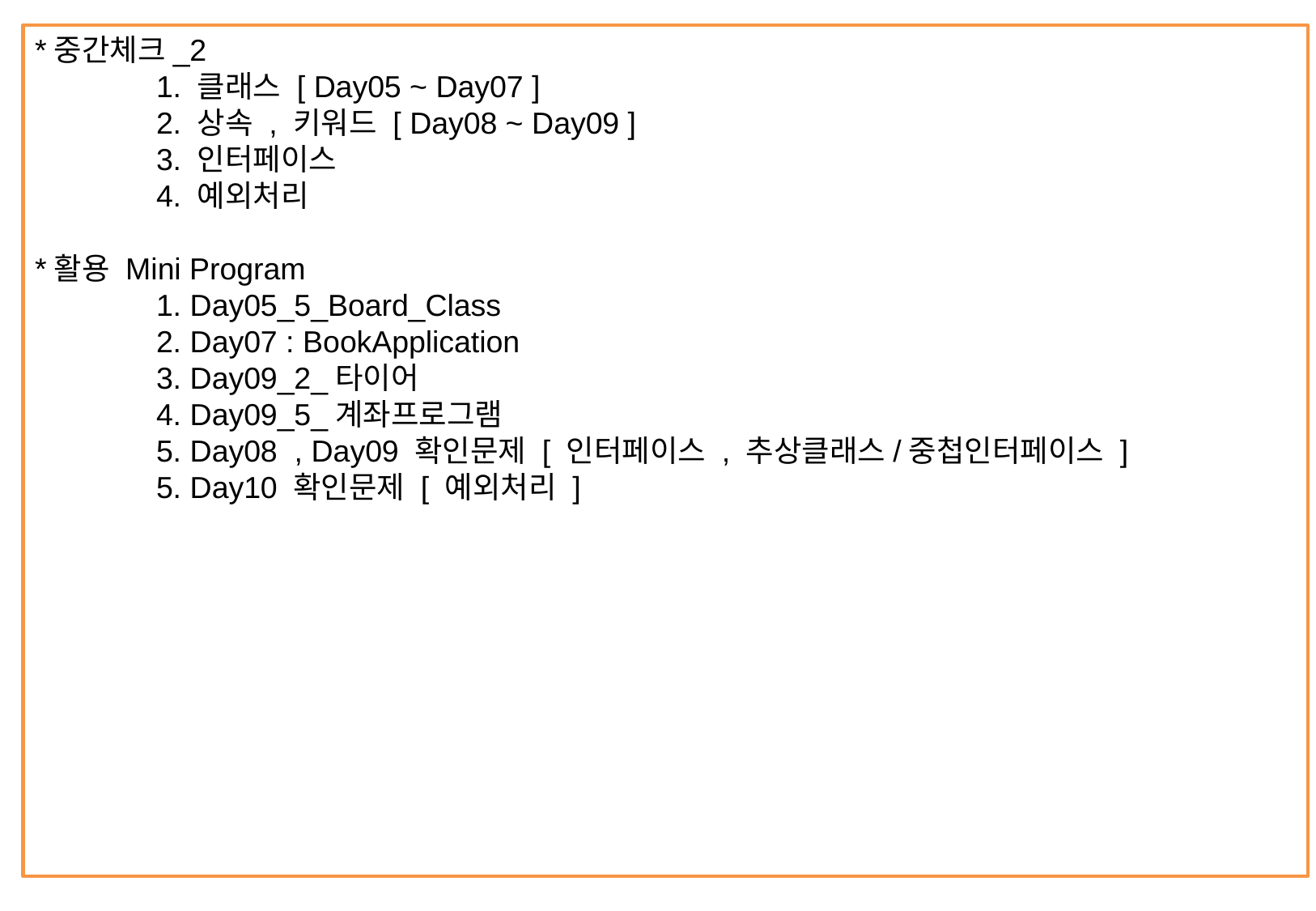

*중간체크_2
	1. 클래스 [ Day05 ~ Day07 ]
	2. 상속 , 키워드 [ Day08 ~ Day09 ]
	3. 인터페이스
	4. 예외처리
*활용 Mini Program
	1. Day05_5_Board_Class
	2. Day07 : BookApplication
	3. Day09_2_타이어
	4. Day09_5_계좌프로그램
	5. Day08  , Day09 확인문제 [ 인터페이스 , 추상클래스/중첩인터페이스 ]
	5. Day10 확인문제 [ 예외처리 ]